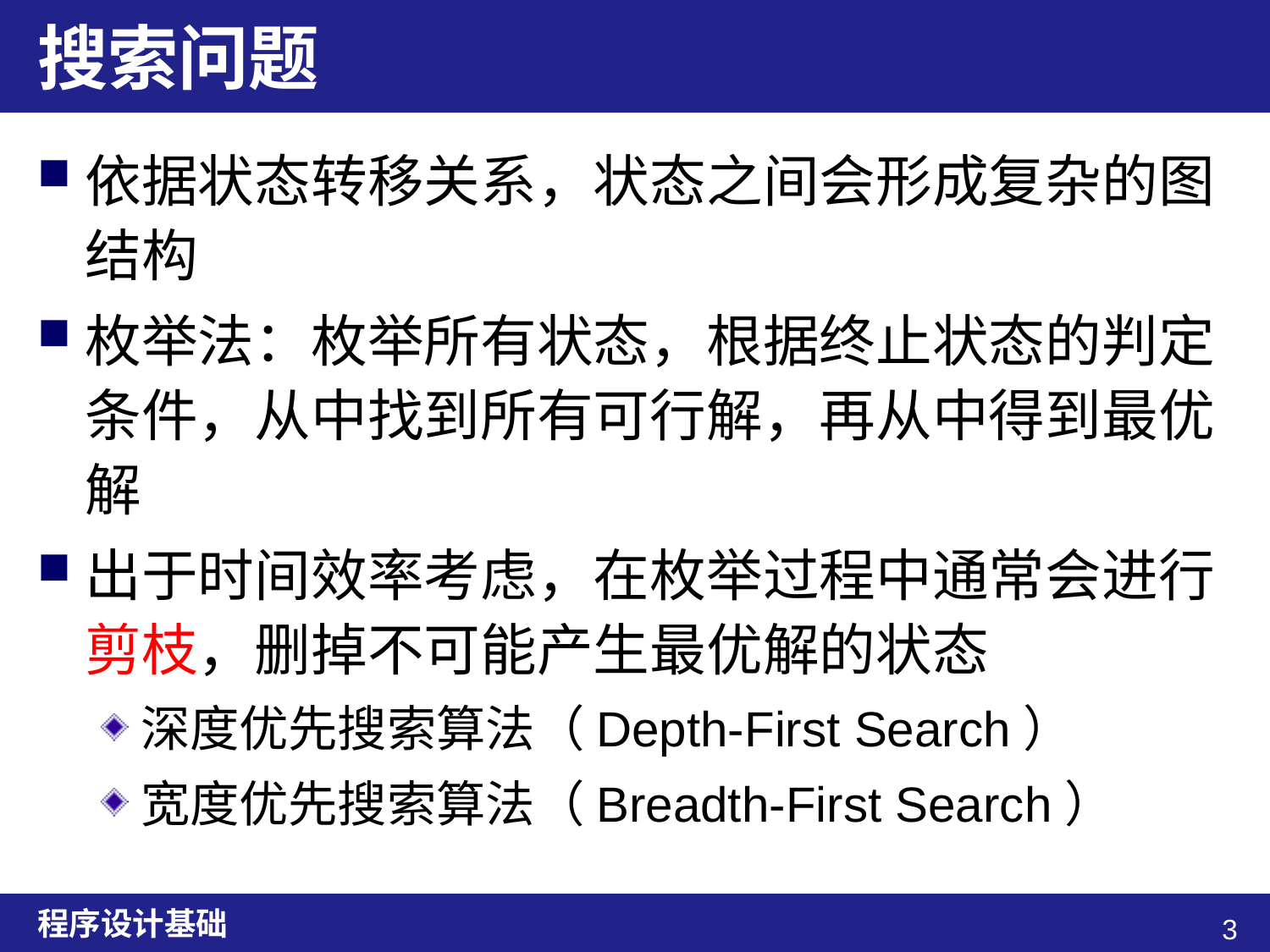

# 搜索问题
依据状态转移关系，状态之间会形成复杂的图结构
枚举法：枚举所有状态，根据终止状态的判定条件，从中找到所有可行解，再从中得到最优解
出于时间效率考虑，在枚举过程中通常会进行剪枝，删掉不可能产生最优解的状态
深度优先搜索算法（Depth-First Search）
宽度优先搜索算法（Breadth-First Search）